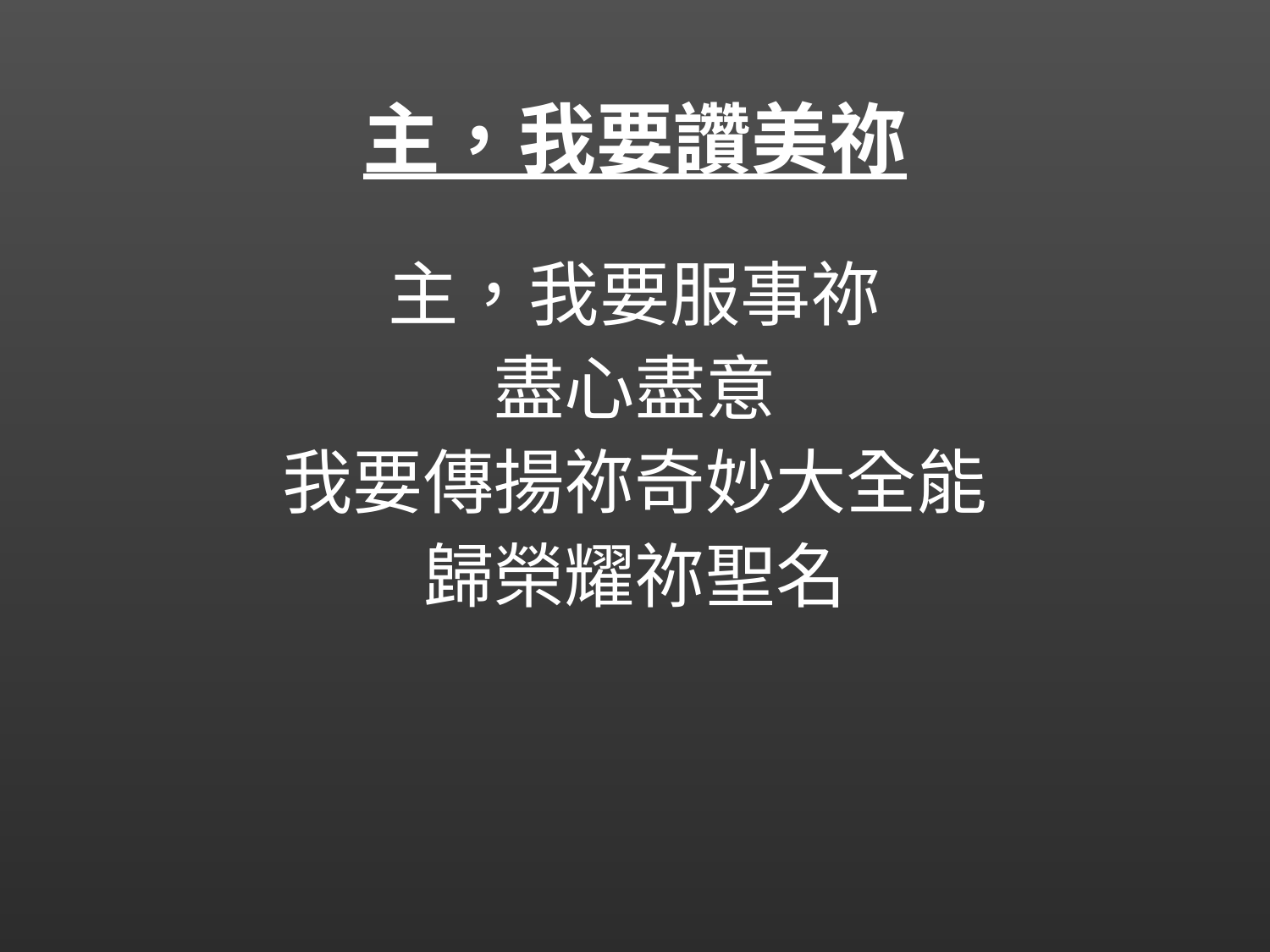

# 主，我要讚美祢
主，我要服事祢
盡心盡意
我要傳揚祢奇妙大全能
歸榮耀祢聖名